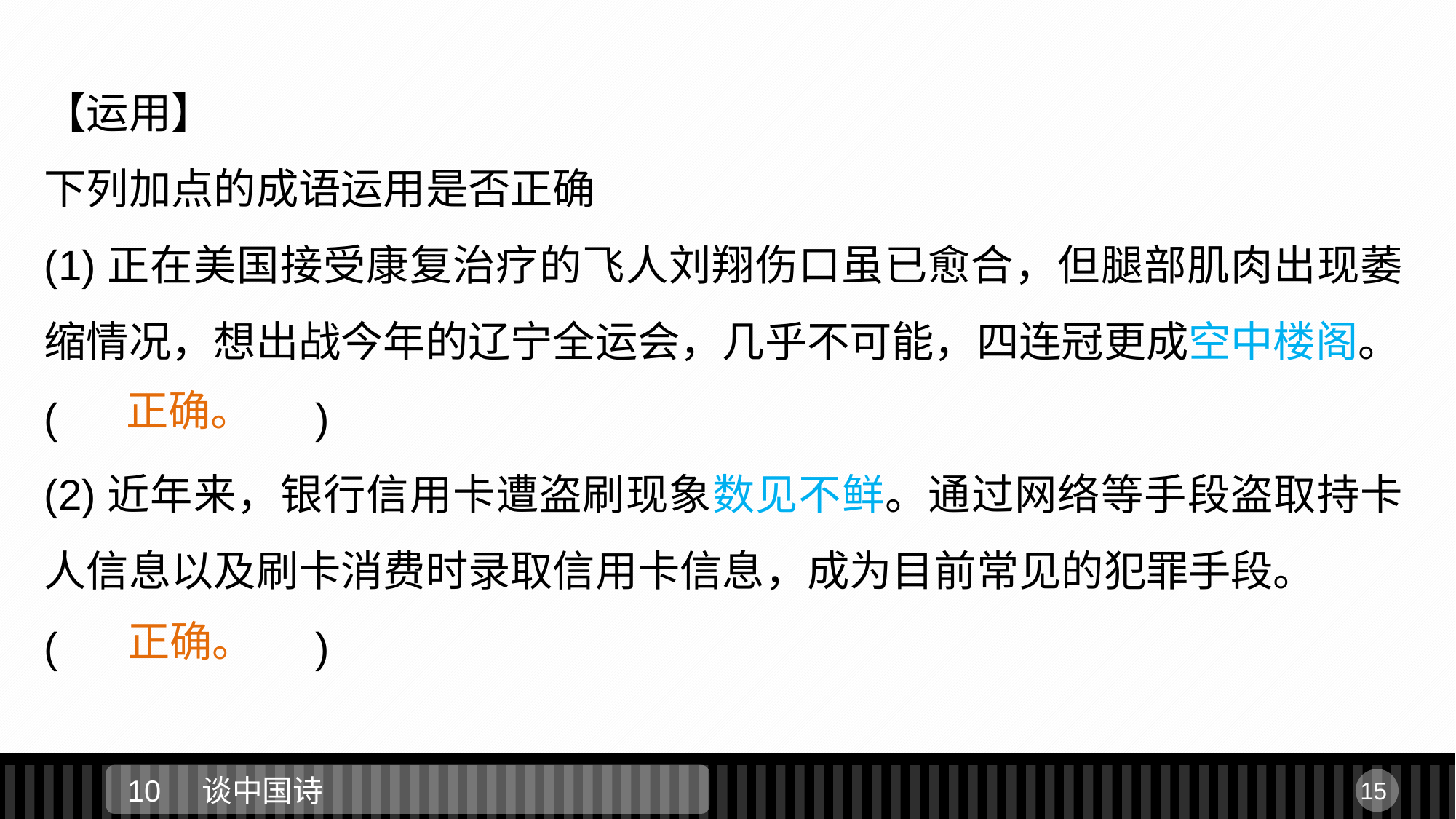

【运用】
下列加点的成语运用是否正确
(1)正在美国接受康复治疗的飞人刘翔伤口虽已愈合，但腿部肌肉出现萎缩情况，想出战今年的辽宁全运会，几乎不可能，四连冠更成空中楼阁。(　		　)
(2)近年来，银行信用卡遭盗刷现象数见不鲜。通过网络等手段盗取持卡人信息以及刷卡消费时录取信用卡信息，成为目前常见的犯罪手段。
(　		　)
正确。
正确。